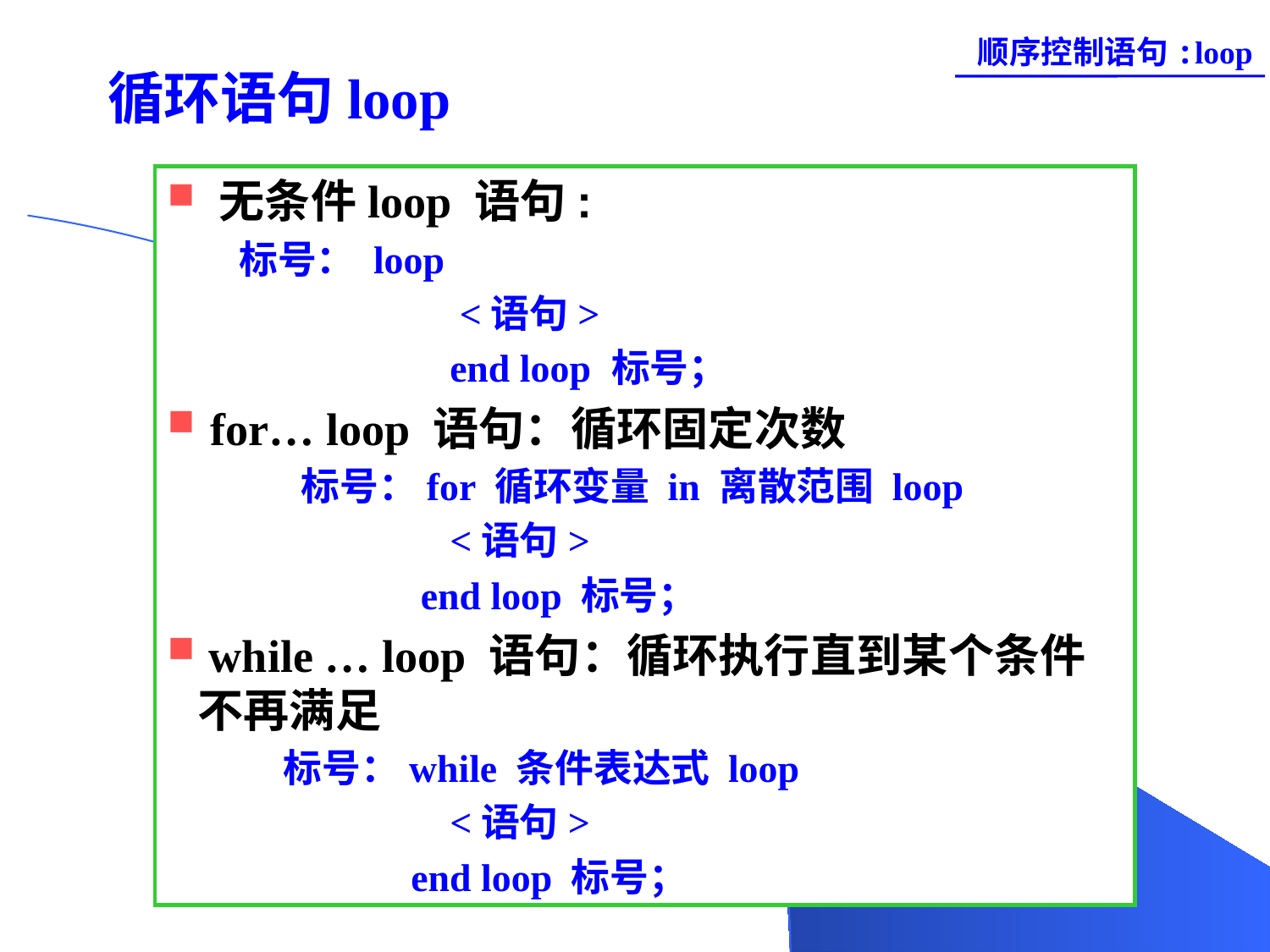

顺序控制语句:loop
循环语句loop

 无条件loop 语句:
       标号： loop
                              <语句>
                             end loop 标号；
 for… loop 语句：循环固定次数
              标号：for 循环变量 in 离散范围 loop
                             <语句>
                          end loop 标号；
 while … loop 语句：循环执行直到某个条件 不再满足
            标号：while 条件表达式 loop
                             <语句>
                         end loop 标号；